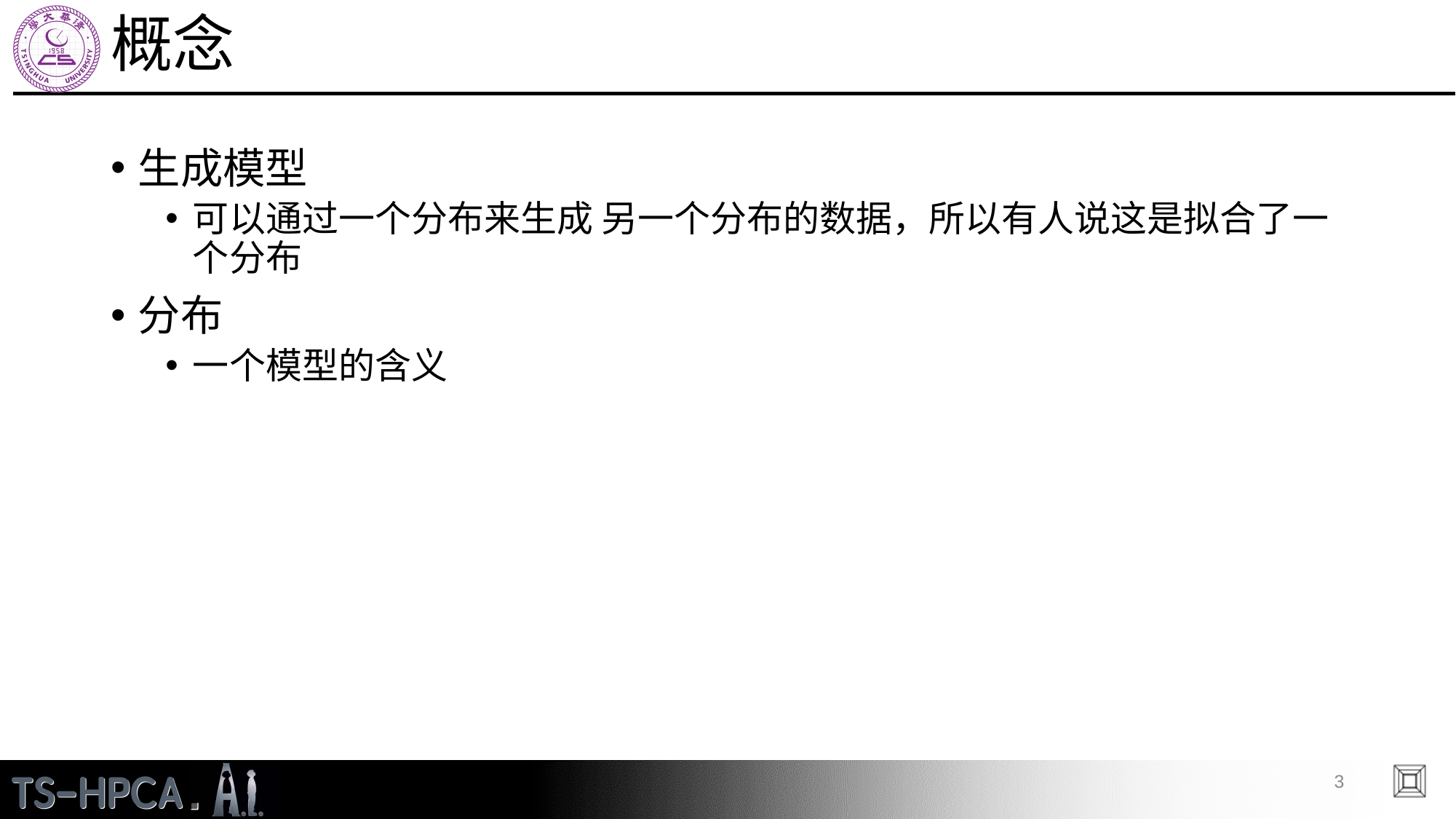

# 概念
生成模型
可以通过一个分布来生成 另一个分布的数据，所以有人说这是拟合了一个分布
分布
一个模型的含义
3